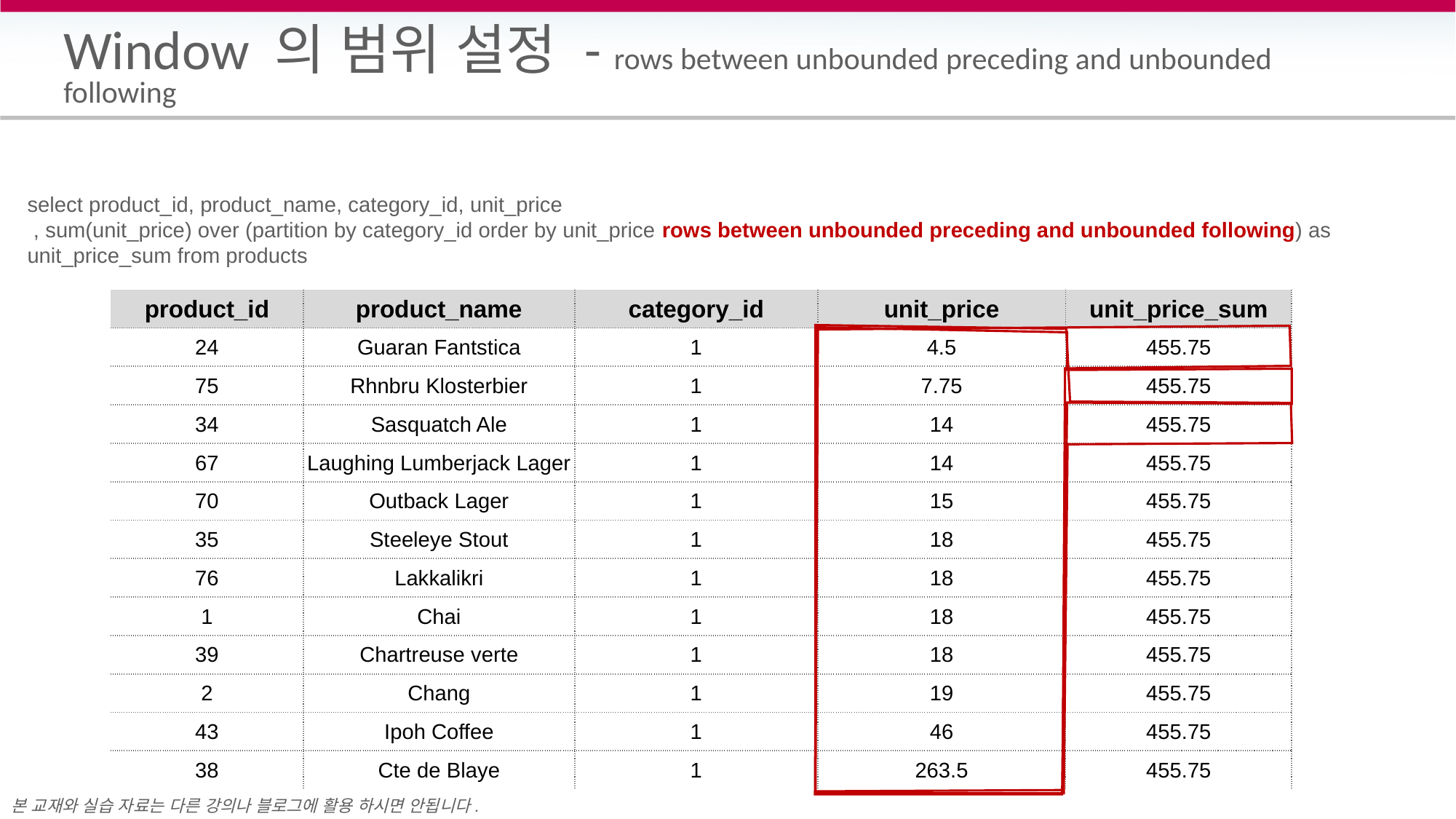

# Window 의 범위 설정 - rows between unbounded preceding and unbounded following
select product_id, product_name, category_id, unit_price
 , sum(unit_price) over (partition by category_id order by unit_price rows between unbounded preceding and unbounded following) as unit_price_sum from products
| product\_id | product\_name | category\_id | unit\_price | unit\_price\_sum |
| --- | --- | --- | --- | --- |
| 24 | Guaran Fantstica | 1 | 4.5 | 455.75 |
| 75 | Rhnbru Klosterbier | 1 | 7.75 | 455.75 |
| 34 | Sasquatch Ale | 1 | 14 | 455.75 |
| 67 | Laughing Lumberjack Lager | 1 | 14 | 455.75 |
| 70 | Outback Lager | 1 | 15 | 455.75 |
| 35 | Steeleye Stout | 1 | 18 | 455.75 |
| 76 | Lakkalikri | 1 | 18 | 455.75 |
| 1 | Chai | 1 | 18 | 455.75 |
| 39 | Chartreuse verte | 1 | 18 | 455.75 |
| 2 | Chang | 1 | 19 | 455.75 |
| 43 | Ipoh Coffee | 1 | 46 | 455.75 |
| 38 | Cte de Blaye | 1 | 263.5 | 455.75 |